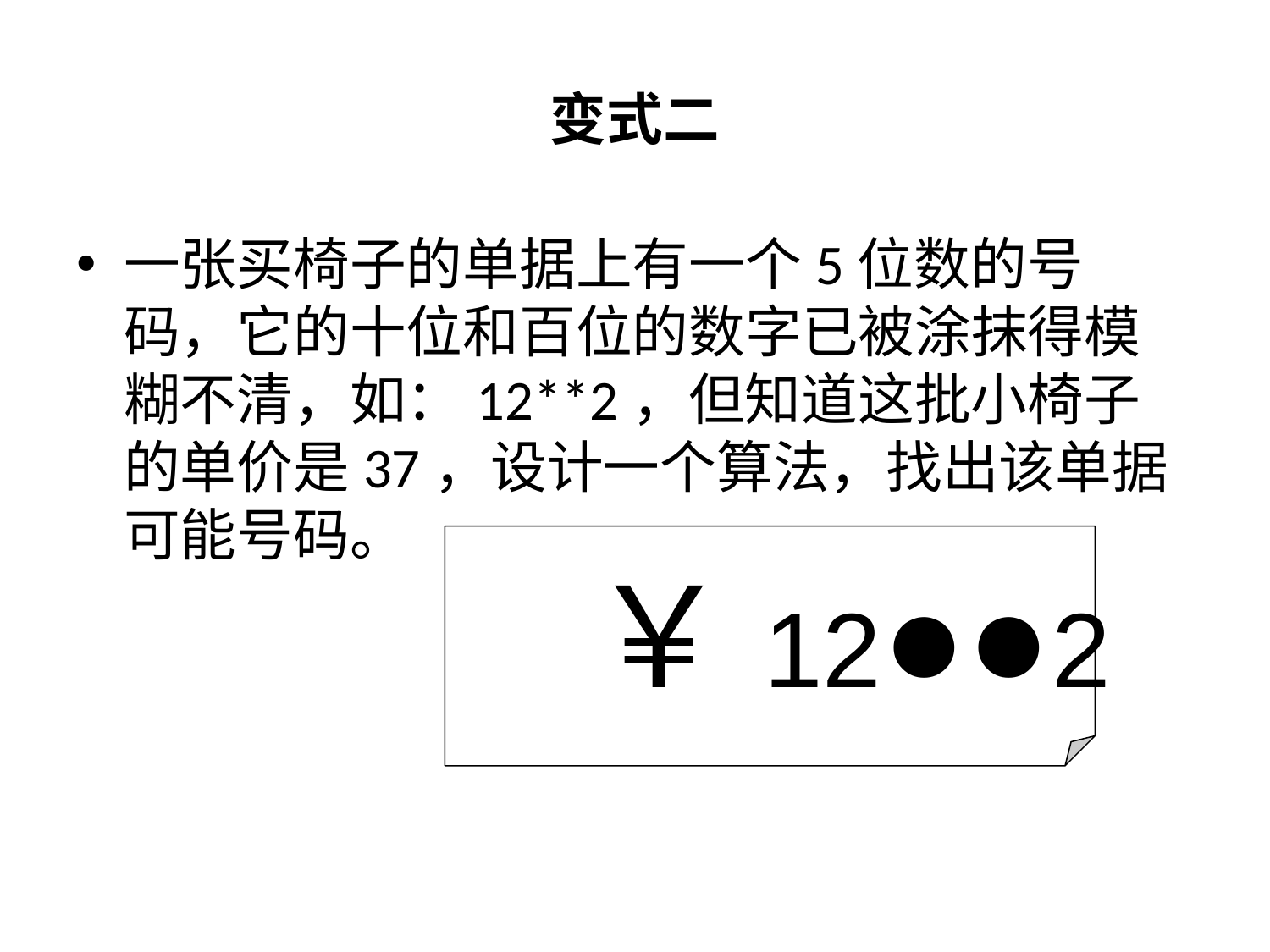

# 变式二
一张买椅子的单据上有一个5位数的号码，它的十位和百位的数字已被涂抹得模糊不清，如：12**2，但知道这批小椅子的单价是37，设计一个算法，找出该单据可能号码。
    ￥12●●2